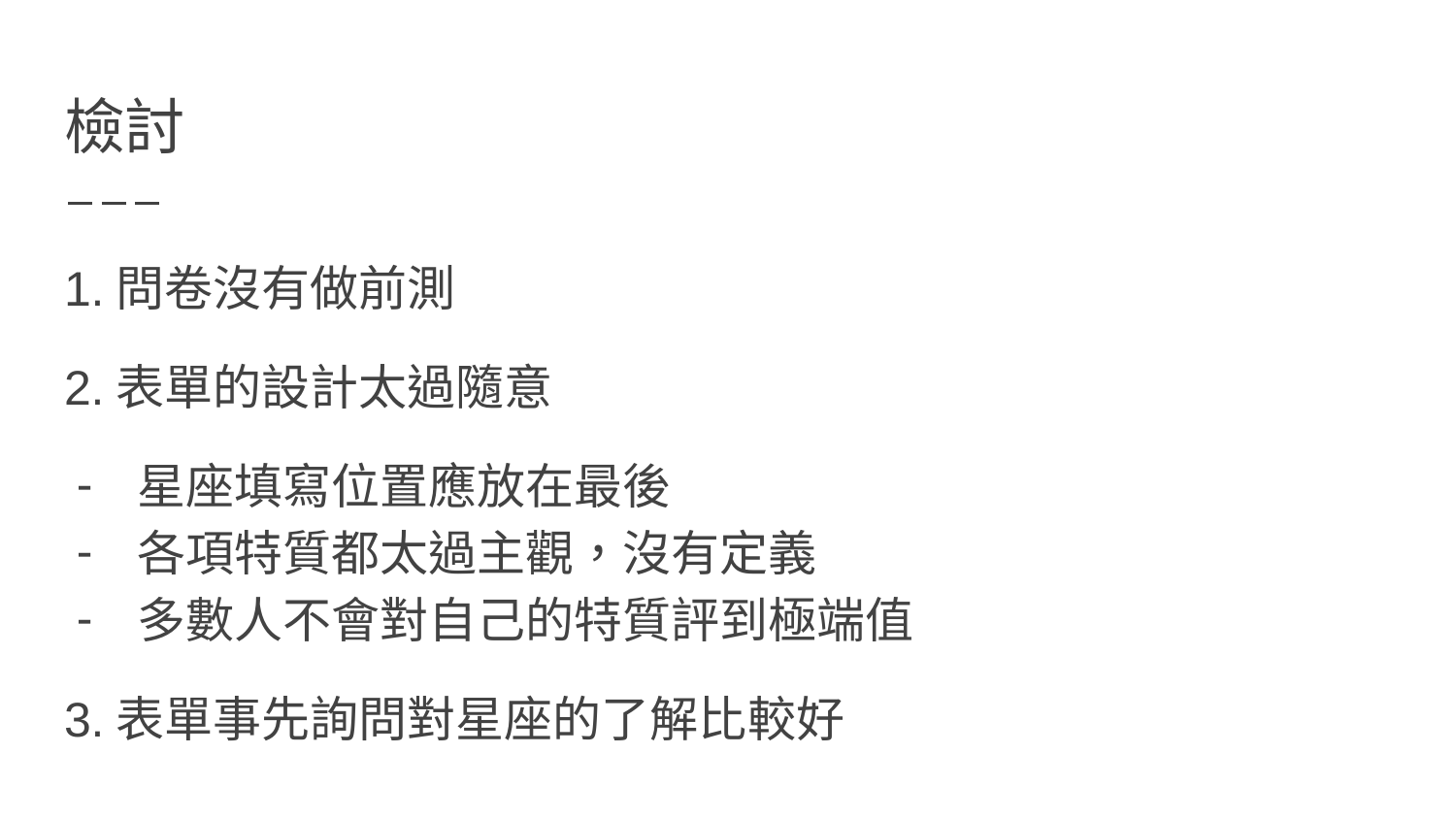

# 檢討
1.問卷沒有做前測
2.表單的設計太過隨意
星座填寫位置應放在最後
各項特質都太過主觀，沒有定義
多數人不會對自己的特質評到極端值
3.表單事先詢問對星座的了解比較好